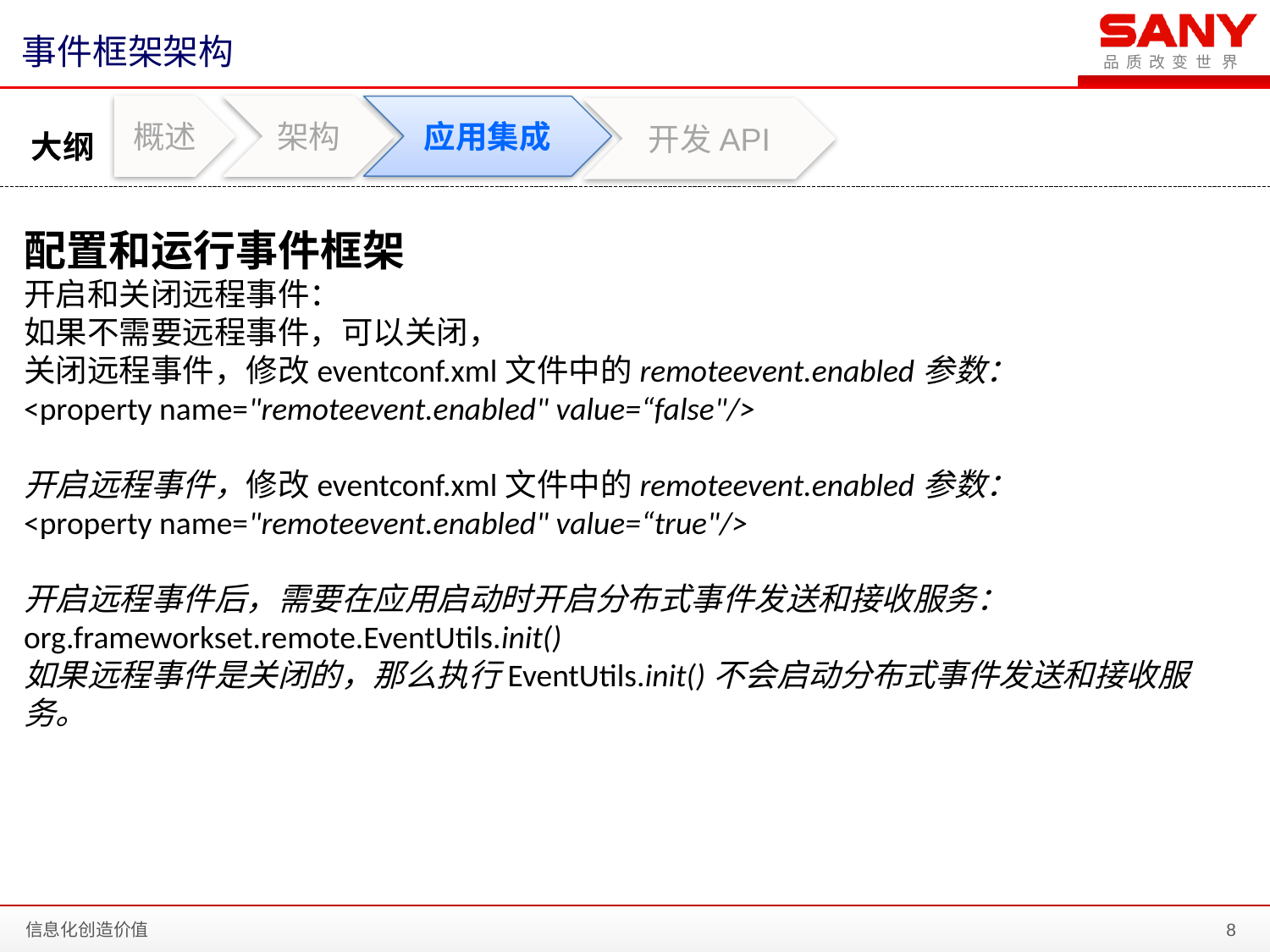

# 事件框架架构
大纲
概述
架构
应用集成
开发API
配置和运行事件框架
开启和关闭远程事件：
如果不需要远程事件，可以关闭，
关闭远程事件，修改eventconf.xml文件中的remoteevent.enabled参数：
<property name="remoteevent.enabled" value=“false"/>

开启远程事件，修改eventconf.xml文件中的remoteevent.enabled参数：
<property name="remoteevent.enabled" value=“true"/>

开启远程事件后，需要在应用启动时开启分布式事件发送和接收服务：
org.frameworkset.remote.EventUtils.init()
如果远程事件是关闭的，那么执行EventUtils.init()不会启动分布式事件发送和接收服务。

8
信息化创造价值